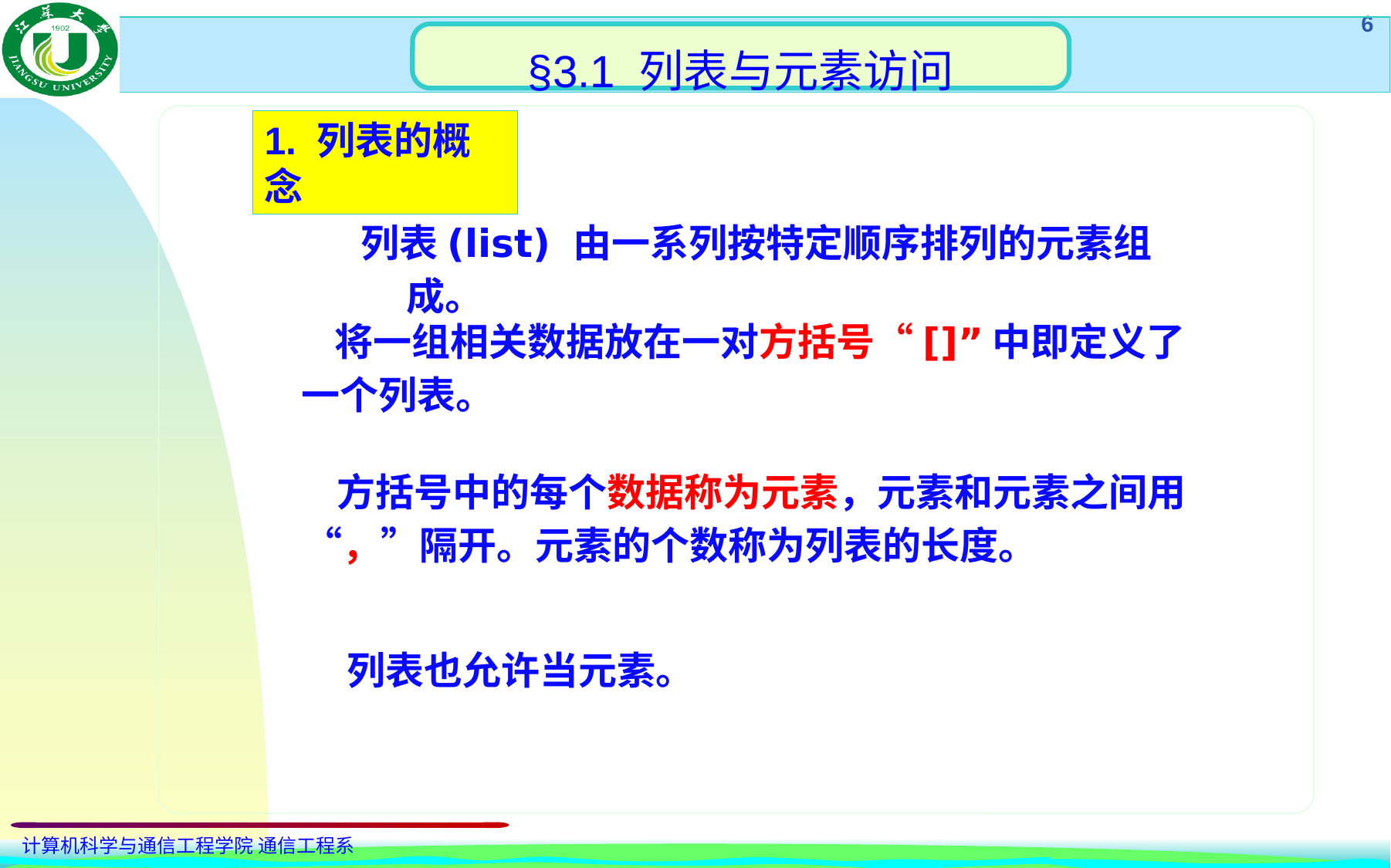

§3.1 列表与元素访问
1. 列表的概念
列表(list) 由一系列按特定顺序排列的元素组成。
        将一组相关数据放在一对方括号“[]”中即定义了一个列表。
        方括号中的每个数据称为元素，元素和元素之间用“，”隔开。元素的个数称为列表的长度。
列表也允许当元素。